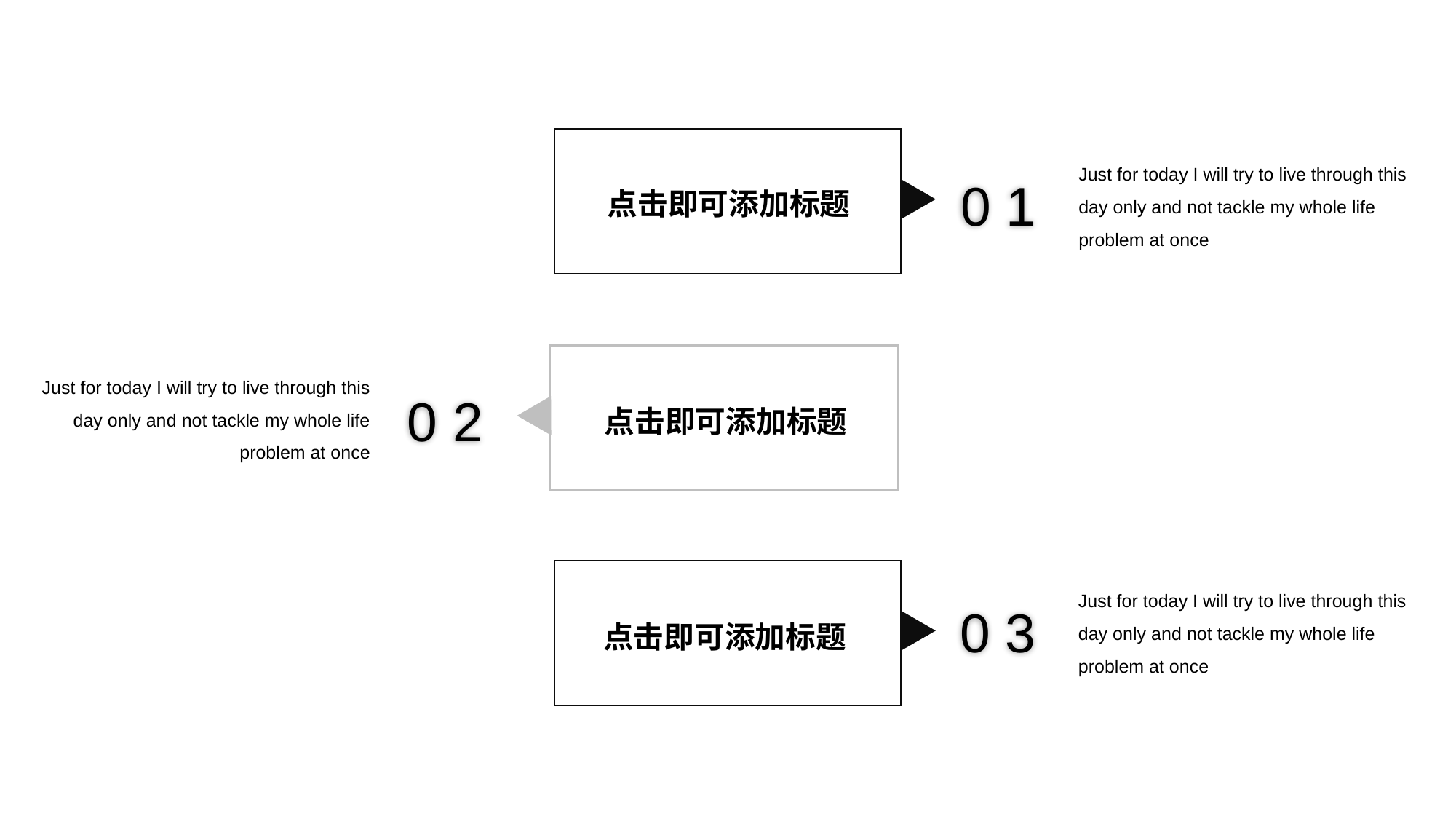

Just for today I will try to live through this day only and not tackle my whole life problem at once
0 1
点击即可添加标题

Just for today I will try to live through this day only and not tackle my whole life problem at once
0 2
点击即可添加标题

Just for today I will try to live through this day only and not tackle my whole life problem at once
0 3
点击即可添加标题